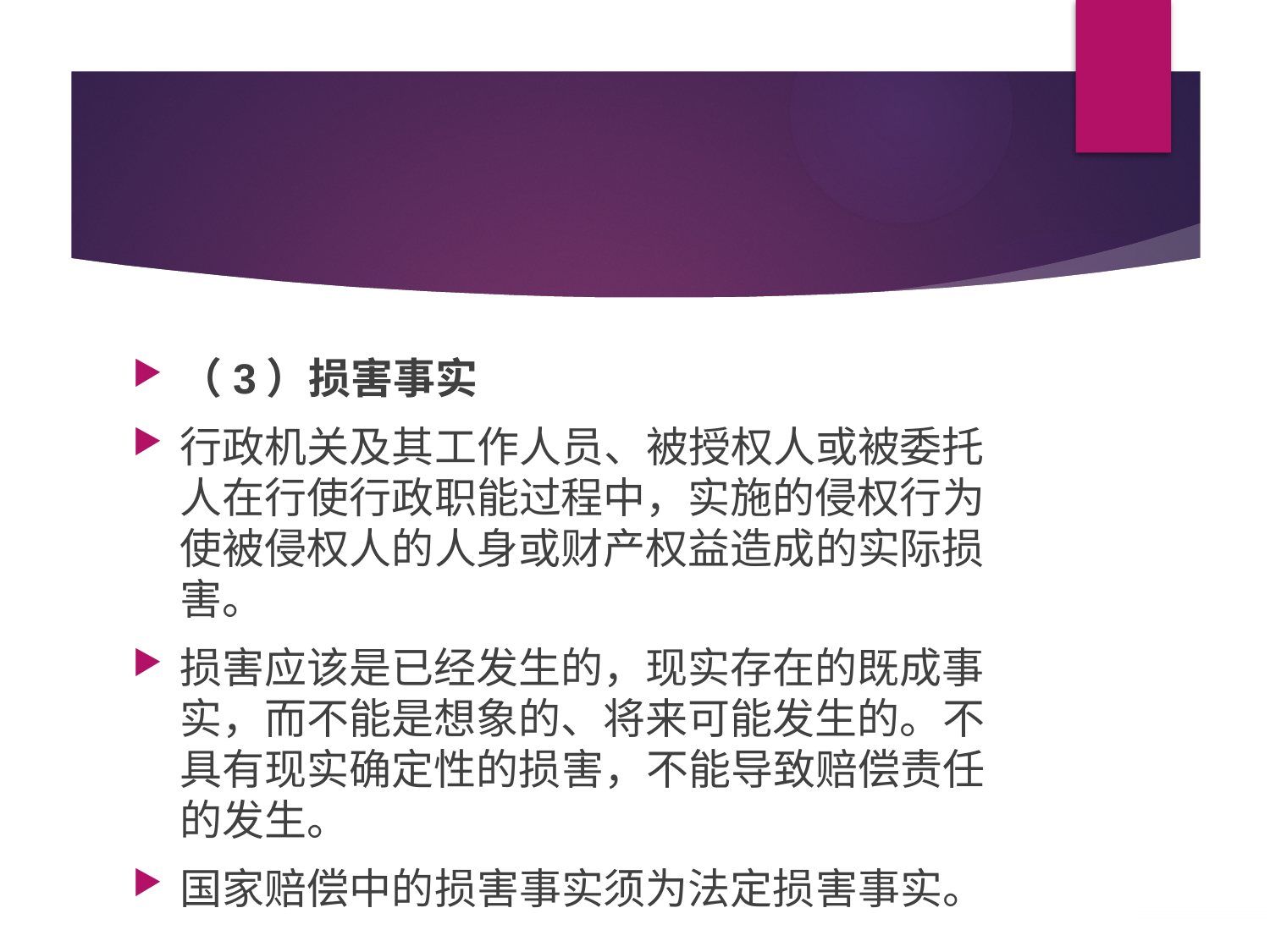

14
#
（3）损害事实
行政机关及其工作人员、被授权人或被委托人在行使行政职能过程中，实施的侵权行为使被侵权人的人身或财产权益造成的实际损害。
损害应该是已经发生的，现实存在的既成事实，而不能是想象的、将来可能发生的。不具有现实确定性的损害，不能导致赔偿责任的发生。
国家赔偿中的损害事实须为法定损害事实。